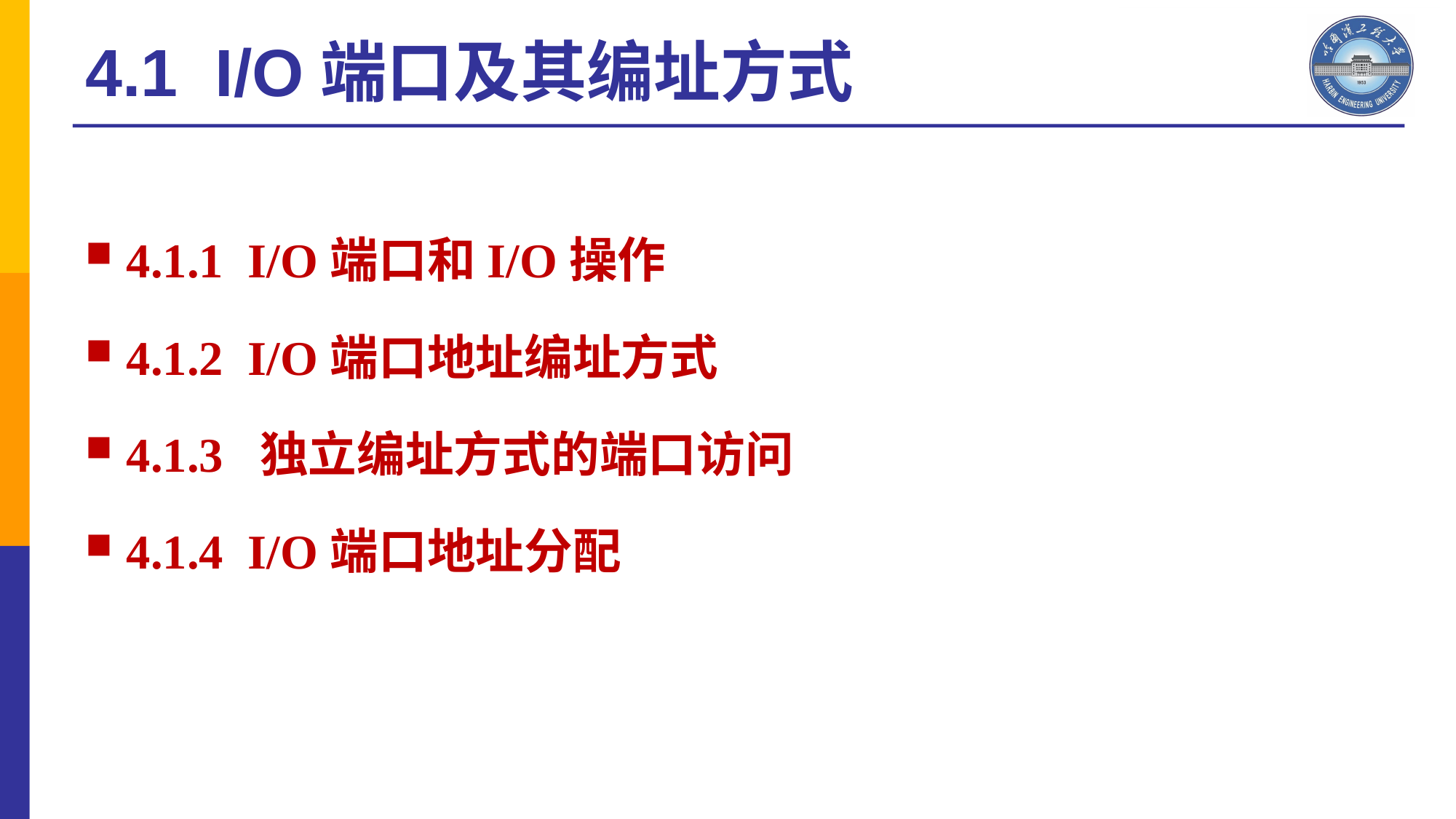

4.1  I/O端口及其编址方式
4.1.1  I/O端口和I/O操作
4.1.2  I/O端口地址编址方式
4.1.3  独立编址方式的端口访问
4.1.4  I/O端口地址分配